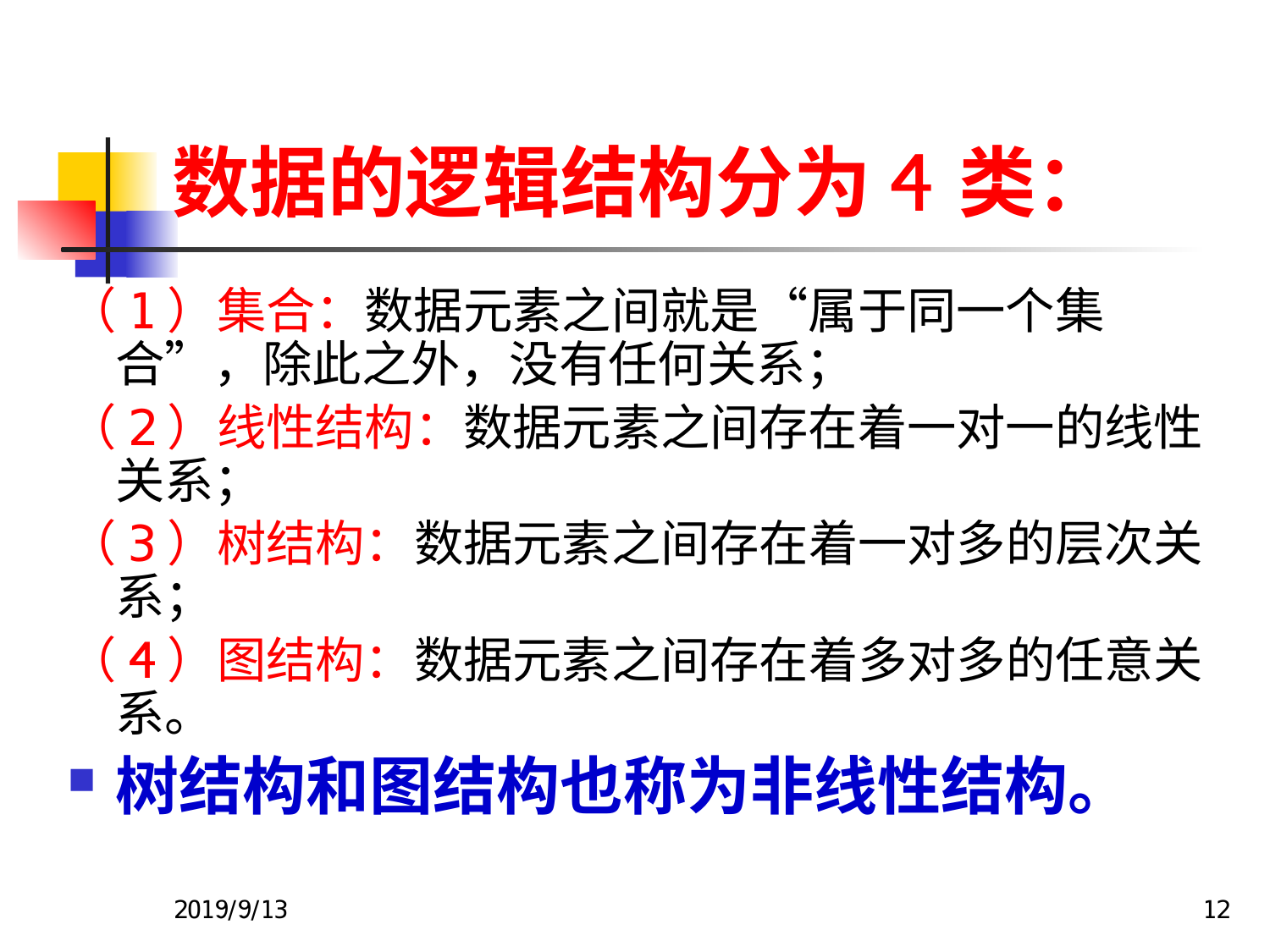

# 数据的逻辑结构分为4类：
（1）集合：数据元素之间就是“属于同一个集合”，除此之外，没有任何关系；
（2）线性结构：数据元素之间存在着一对一的线性关系；
（3）树结构：数据元素之间存在着一对多的层次关系；
（4）图结构：数据元素之间存在着多对多的任意关系。
树结构和图结构也称为非线性结构。
2019/9/13
12